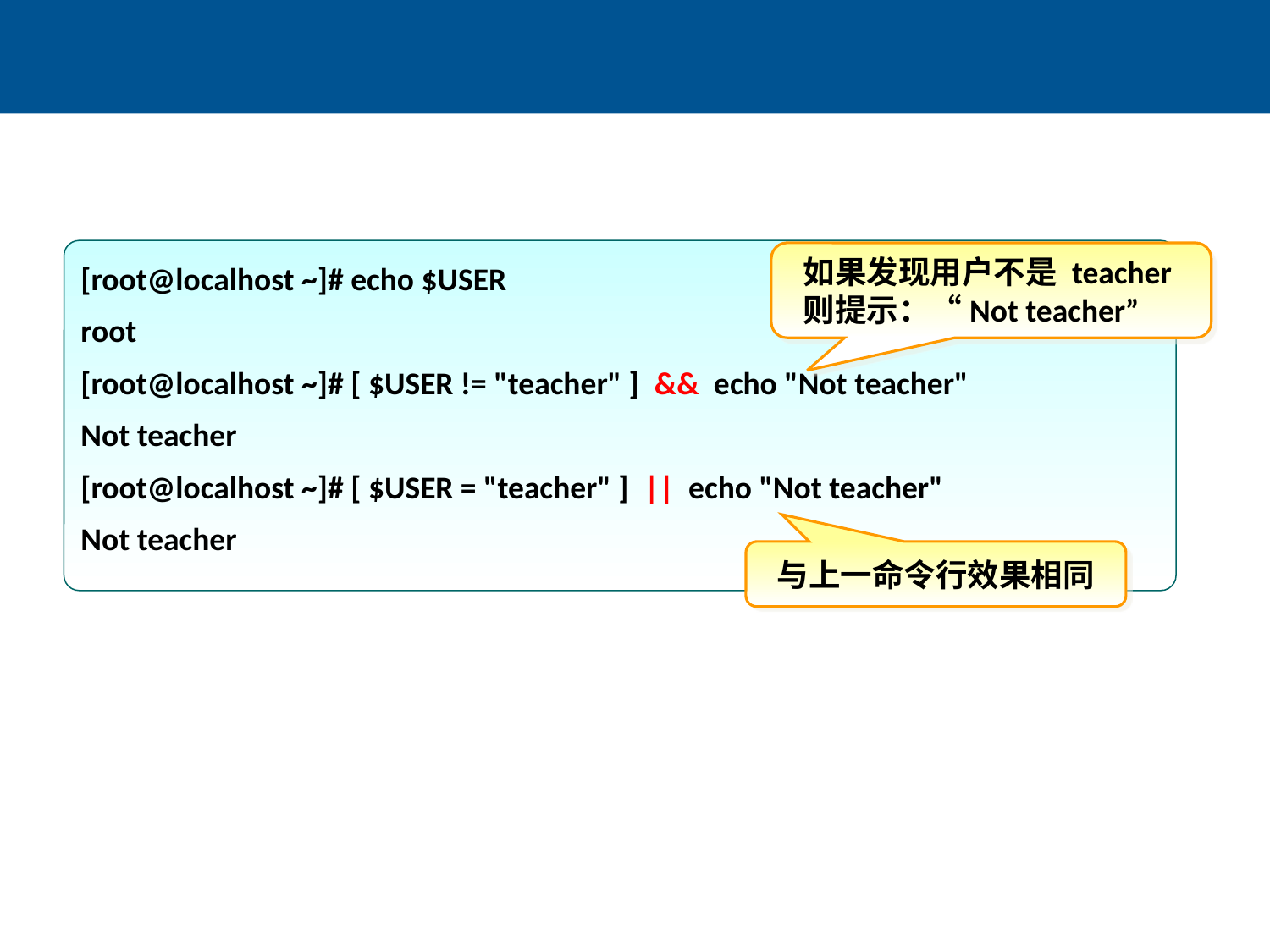

#
[root@localhost ~]# echo $USER
root
[root@localhost ~]# [ $USER != "teacher" ]  &&  echo "Not teacher"
Not teacher
[root@localhost ~]# [ $USER = "teacher" ]  ||  echo "Not teacher"
Not teacher

如果发现用户不是 teacher则提示：“Not teacher”
与上一命令行效果相同